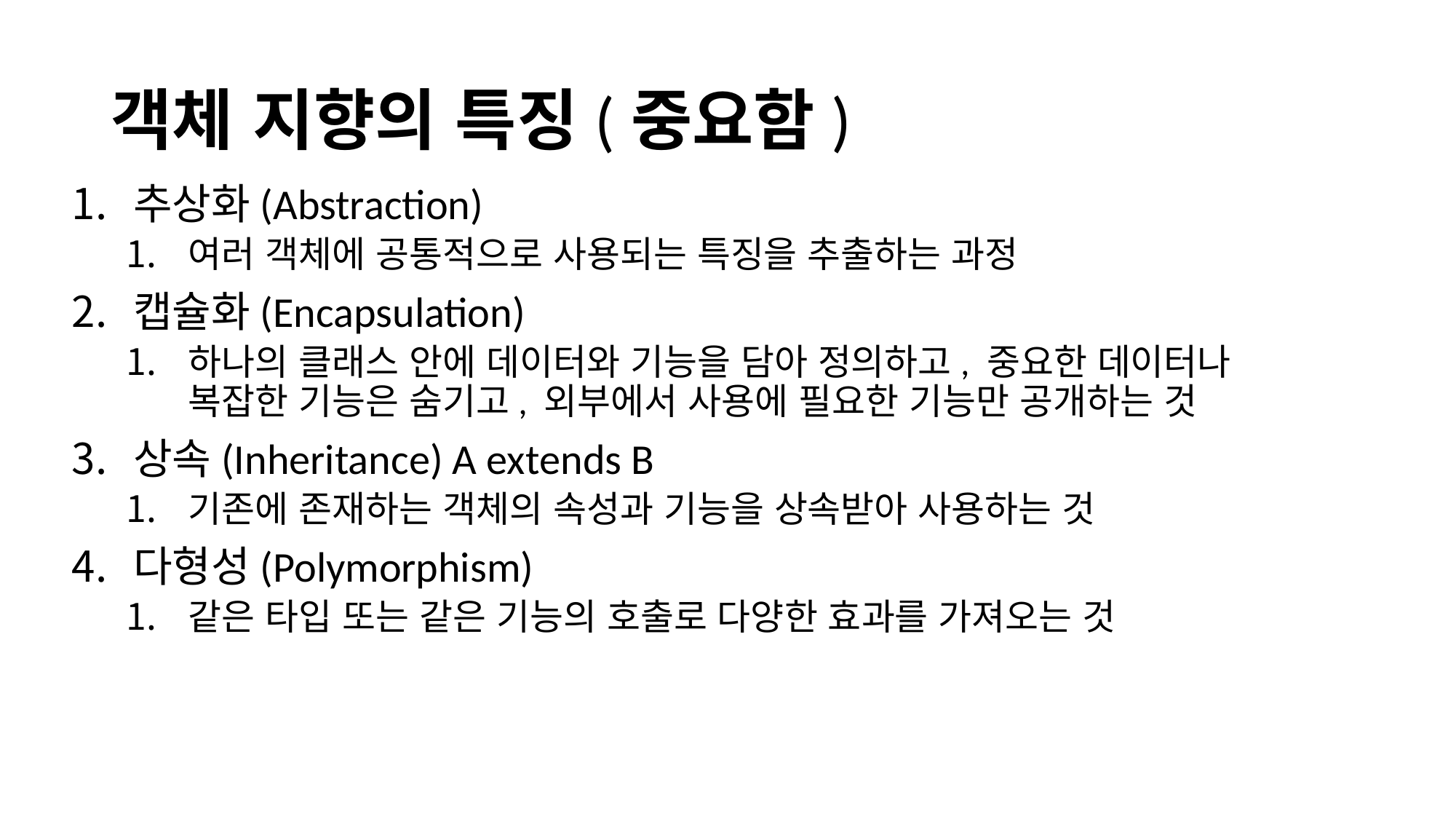

# 객체 지향의 특징(중요함)
추상화(Abstraction)
여러 객체에 공통적으로 사용되는 특징을 추출하는 과정
캡슐화(Encapsulation)
하나의 클래스 안에 데이터와 기능을 담아 정의하고, 중요한 데이터나 복잡한 기능은 숨기고, 외부에서 사용에 필요한 기능만 공개하는 것
상속(Inheritance) A extends B
기존에 존재하는 객체의 속성과 기능을 상속받아 사용하는 것
다형성(Polymorphism)
같은 타입 또는 같은 기능의 호출로 다양한 효과를 가져오는 것